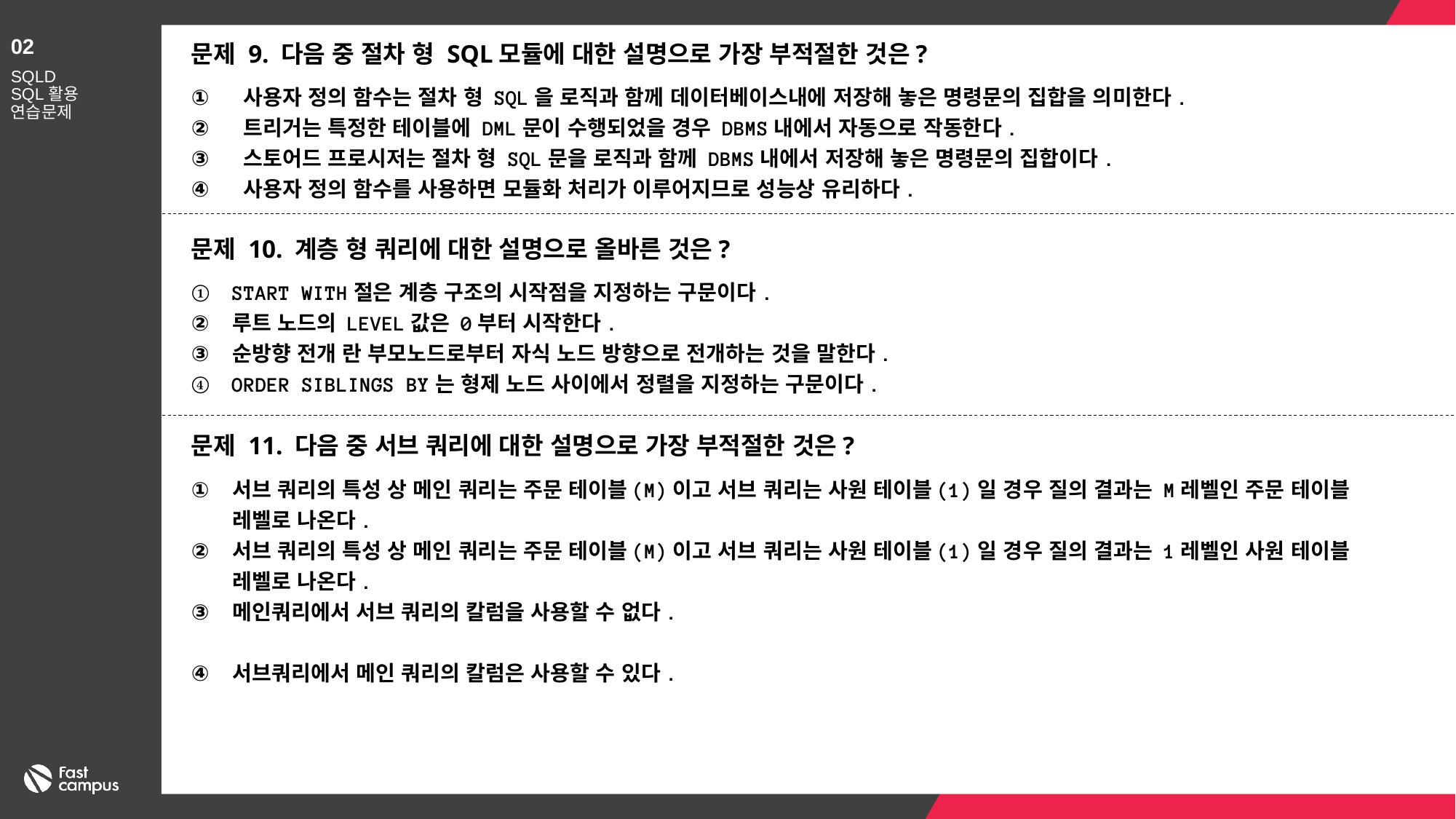

02
문제 9. 다음 중 절차 형 SQL모듈에 대한 설명으로 가장 부적절한 것은?
SQLD
SQL활용
연습문제
 사용자 정의 함수는 절차 형 SQL을 로직과 함께 데이터베이스내에 저장해 놓은 명령문의 집합을 의미한다.
 트리거는 특정한 테이블에 DML문이 수행되었을 경우 DBMS내에서 자동으로 작동한다.
 스토어드 프로시저는 절차 형 SQL문을 로직과 함께 DBMS내에서 저장해 놓은 명령문의 집합이다.
 사용자 정의 함수를 사용하면 모듈화 처리가 이루어지므로 성능상 유리하다.
문제 10. 계층 형 쿼리에 대한 설명으로 올바른 것은?
START WITH절은 계층 구조의 시작점을 지정하는 구문이다.
루트 노드의 LEVEL값은 0부터 시작한다.
순방향 전개 란 부모노드로부터 자식 노드 방향으로 전개하는 것을 말한다.
ORDER SIBLINGS BY는 형제 노드 사이에서 정렬을 지정하는 구문이다.
문제 11. 다음 중 서브 쿼리에 대한 설명으로 가장 부적절한 것은?
서브 쿼리의 특성 상 메인 쿼리는 주문 테이블(M)이고 서브 쿼리는 사원 테이블(1)일 경우 질의 결과는 M레벨인 주문 테이블 레벨로 나온다.
서브 쿼리의 특성 상 메인 쿼리는 주문 테이블(M)이고 서브 쿼리는 사원 테이블(1)일 경우 질의 결과는 1레벨인 사원 테이블 레벨로 나온다.
메인쿼리에서 서브 쿼리의 칼럼을 사용할 수 없다.
서브쿼리에서 메인 쿼리의 칼럼은 사용할 수 있다.